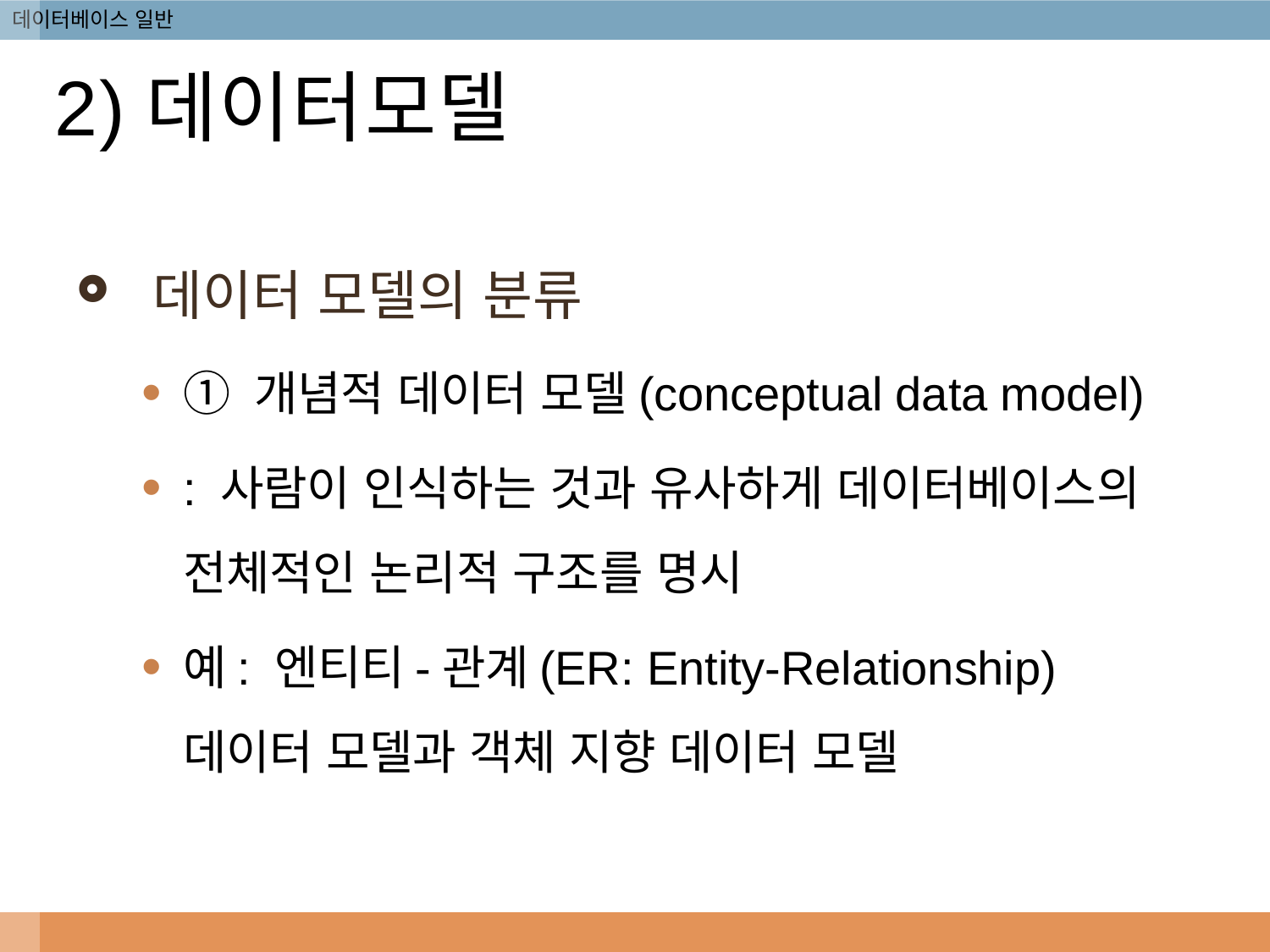

# 2)데이터모델
 데이터 모델의 분류
① 개념적 데이터 모델(conceptual data model)
: 사람이 인식하는 것과 유사하게 데이터베이스의 전체적인 논리적 구조를 명시
예: 엔티티-관계(ER: Entity-Relationship) 데이터 모델과 객체 지향 데이터 모델